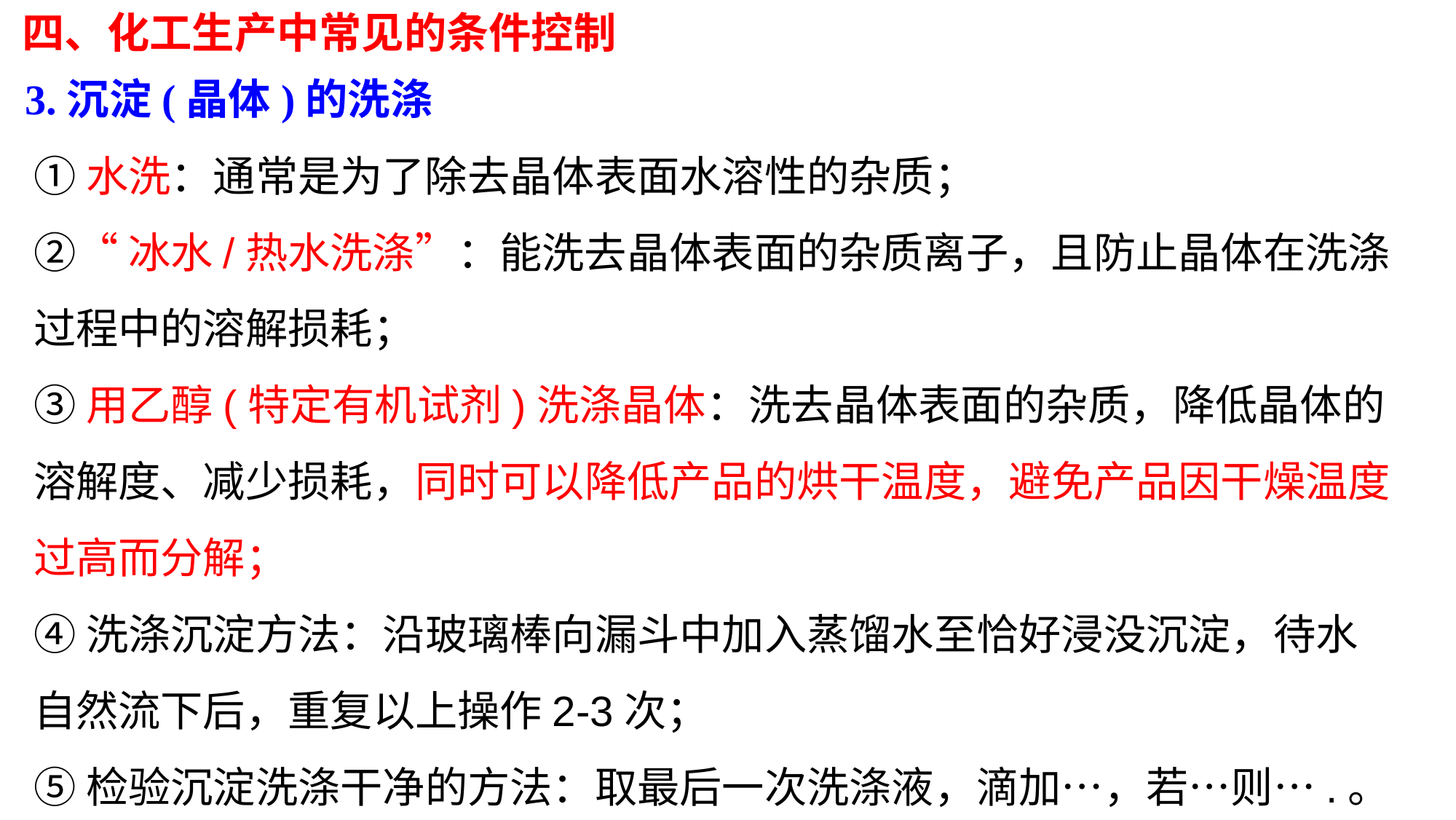

四、化工生产中常见的条件控制
3.沉淀(晶体)的洗涤
①水洗：通常是为了除去晶体表面水溶性的杂质；
②“冰水/热水洗涤”：能洗去晶体表面的杂质离子，且防止晶体在洗涤过程中的溶解损耗；
③用乙醇(特定有机试剂)洗涤晶体：洗去晶体表面的杂质，降低晶体的溶解度、减少损耗，同时可以降低产品的烘干温度，避免产品因干燥温度过高而分解；
④洗涤沉淀方法：沿玻璃棒向漏斗中加入蒸馏水至恰好浸没沉淀，待水自然流下后，重复以上操作2-3次；
⑤检验沉淀洗涤干净的方法：取最后一次洗涤液，滴加…，若…则….。